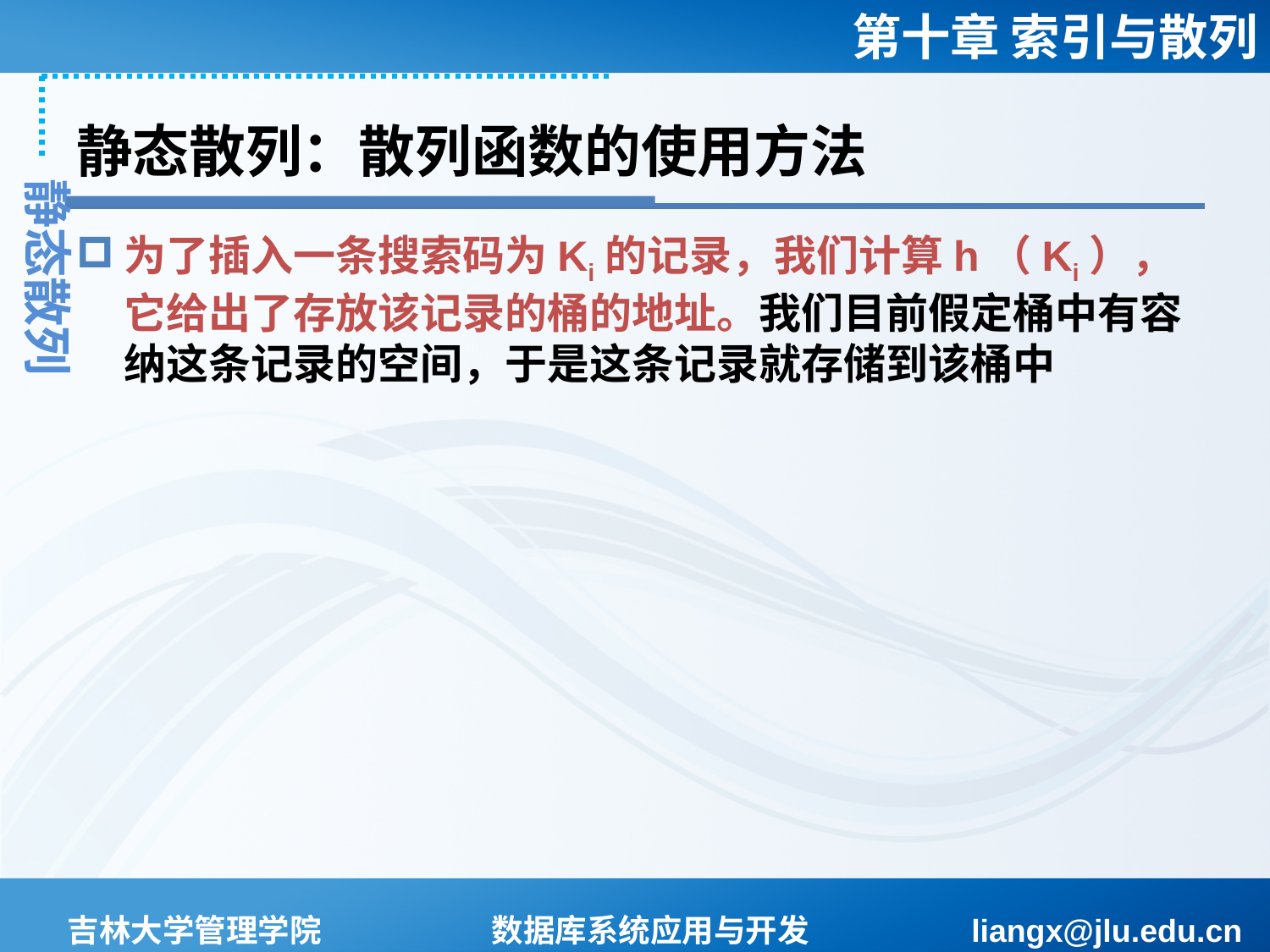

# 静态散列：散列函数的使用方法
静态散列

为了插入一条搜索码为Ki的记录，我们计算h（Ki），它给出了存放该记录的桶的地址。我们目前假定桶中有容纳这条记录的空间，于是这条记录就存储到该桶中